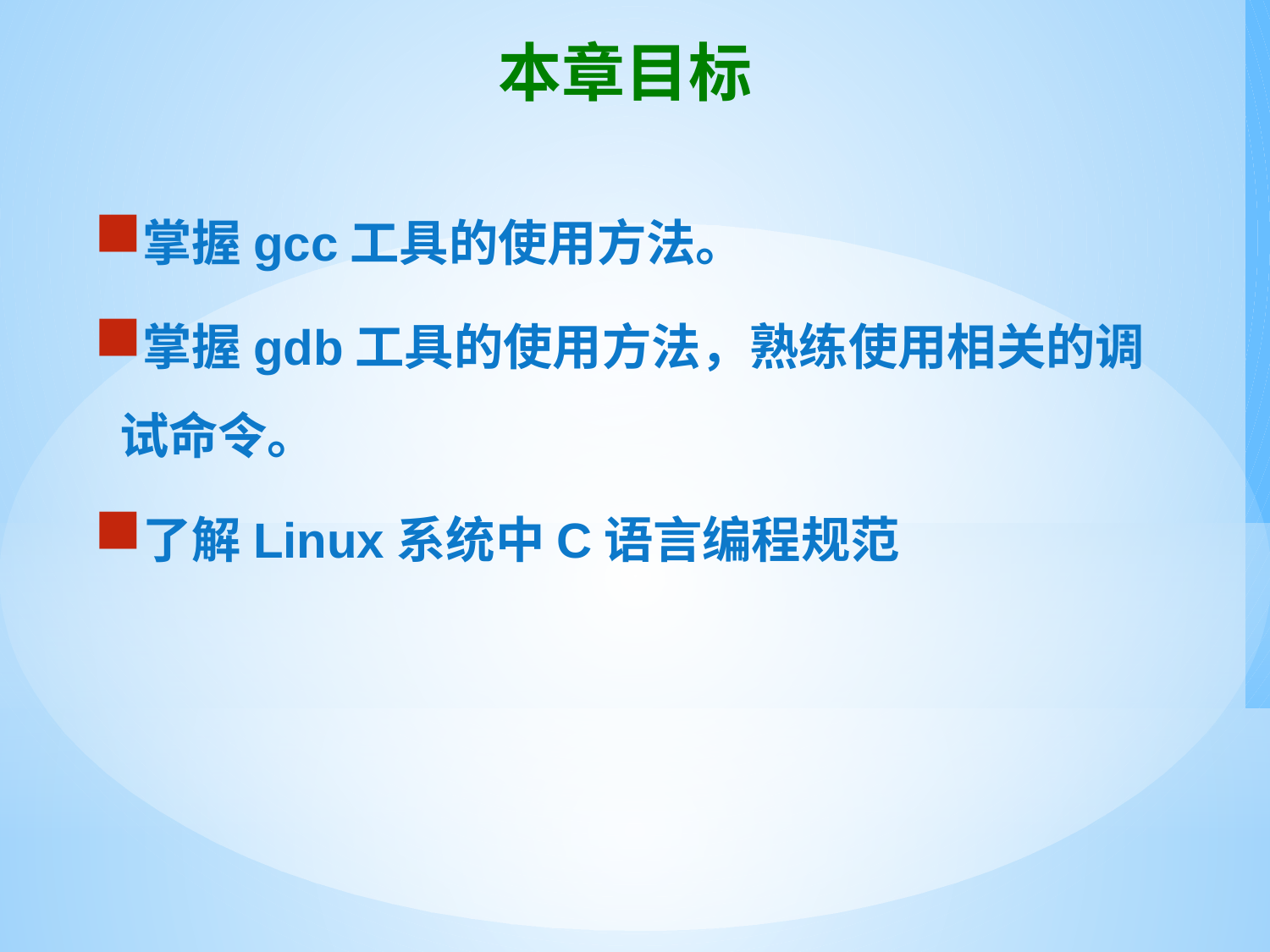

# 本章目标
掌握gcc工具的使用方法。
掌握gdb工具的使用方法，熟练使用相关的调试命令。
了解Linux系统中C语言编程规范